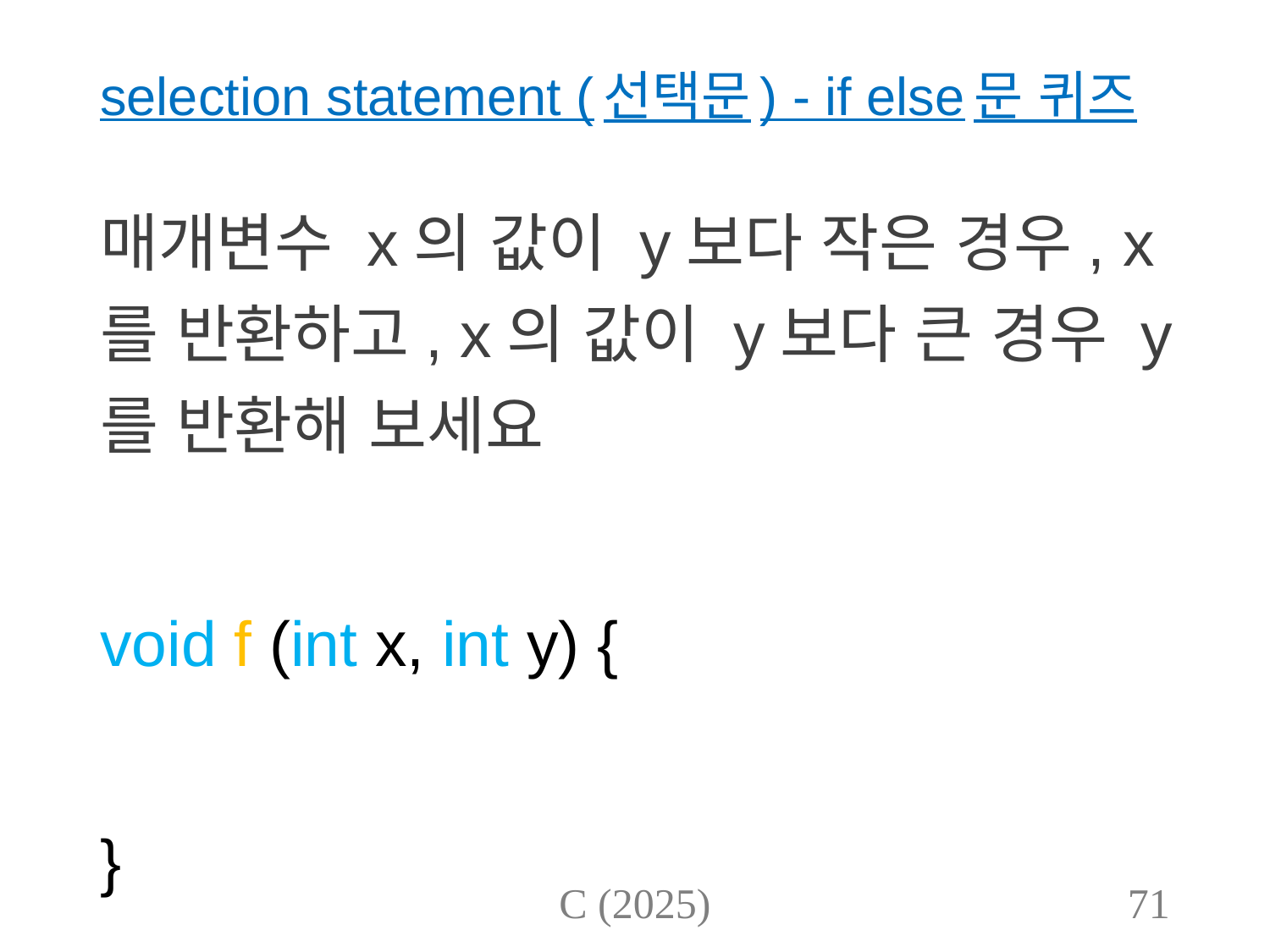

# selection statement (선택문) - if else문 퀴즈
매개변수 x의 값이 y보다 작은 경우, x를 반환하고, x의 값이 y보다 큰 경우 y를 반환해 보세요

void f (int x, int y) {

}
C (2025)
71